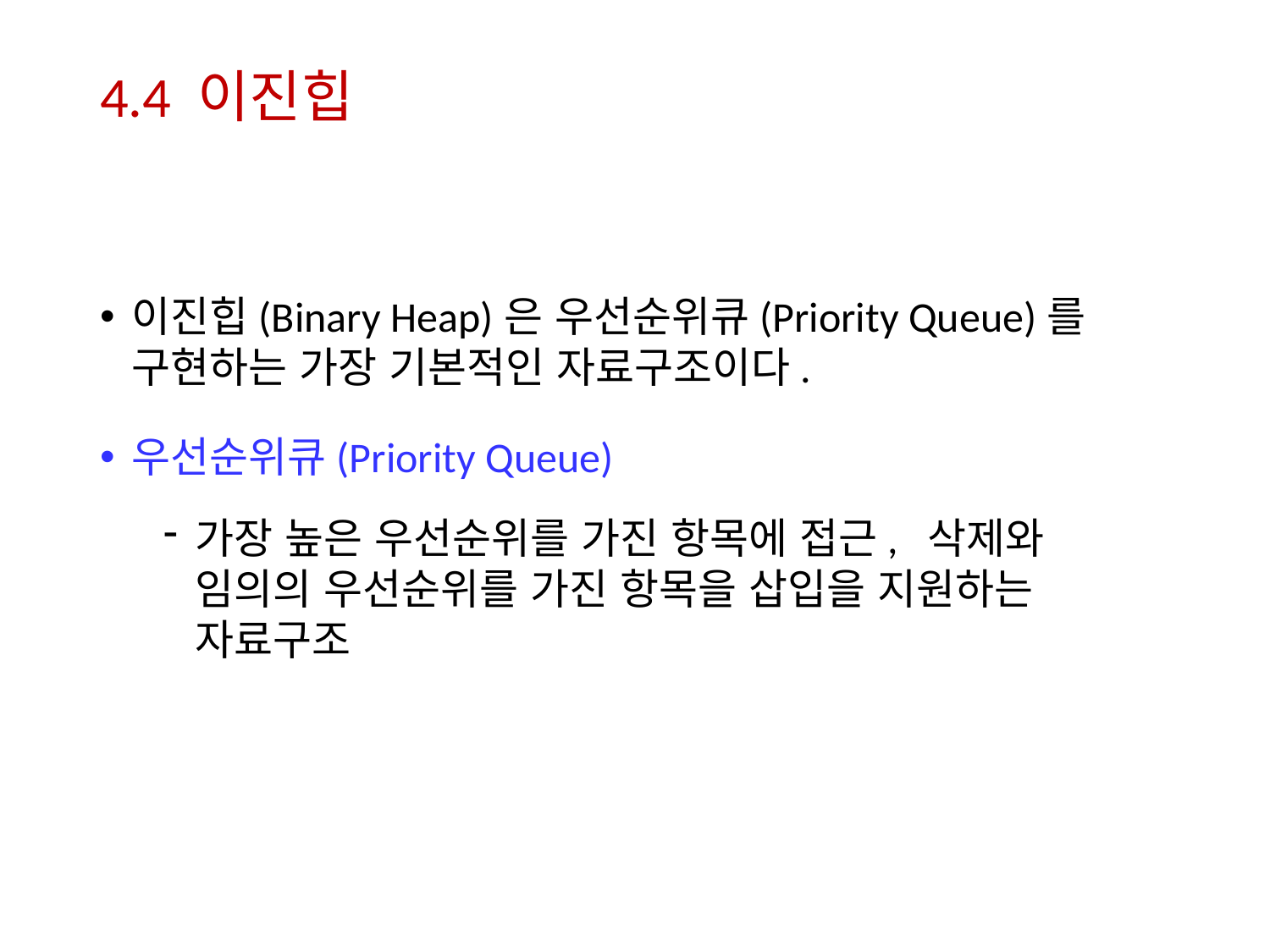

# 4.4 이진힙
이진힙(Binary Heap)은 우선순위큐(Priority Queue)를 구현하는 가장 기본적인 자료구조이다.
우선순위큐(Priority Queue)
가장 높은 우선순위를 가진 항목에 접근,  삭제와 임의의 우선순위를 가진 항목을 삽입을 지원하는 자료구조